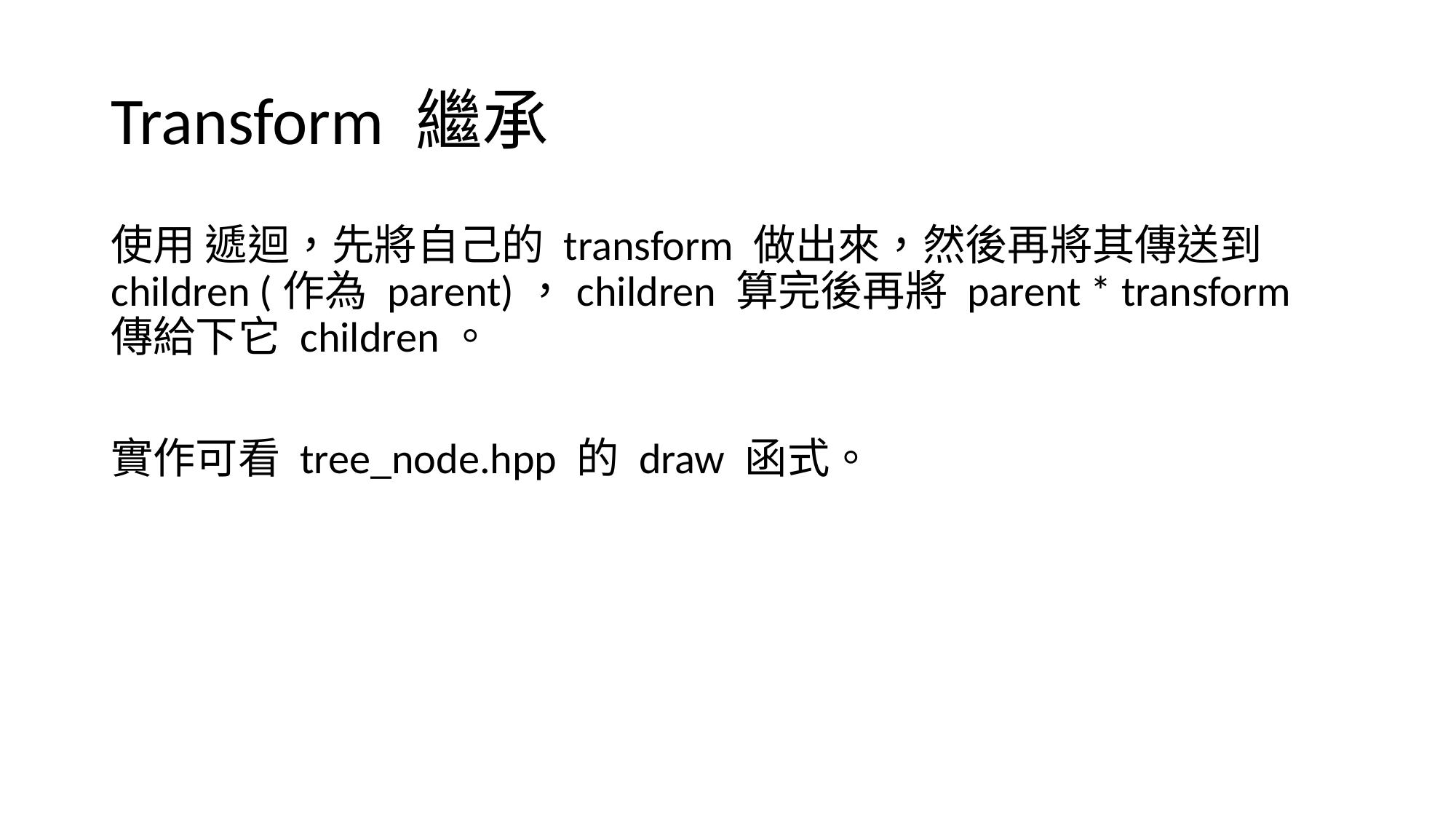

# Transform 繼承
使用 遞迴，先將自己的 transform 做出來，然後再將其傳送到 children (作為 parent)，children 算完後再將 parent * transform 傳給下它 children。

實作可看 tree_node.hpp 的 draw 函式。